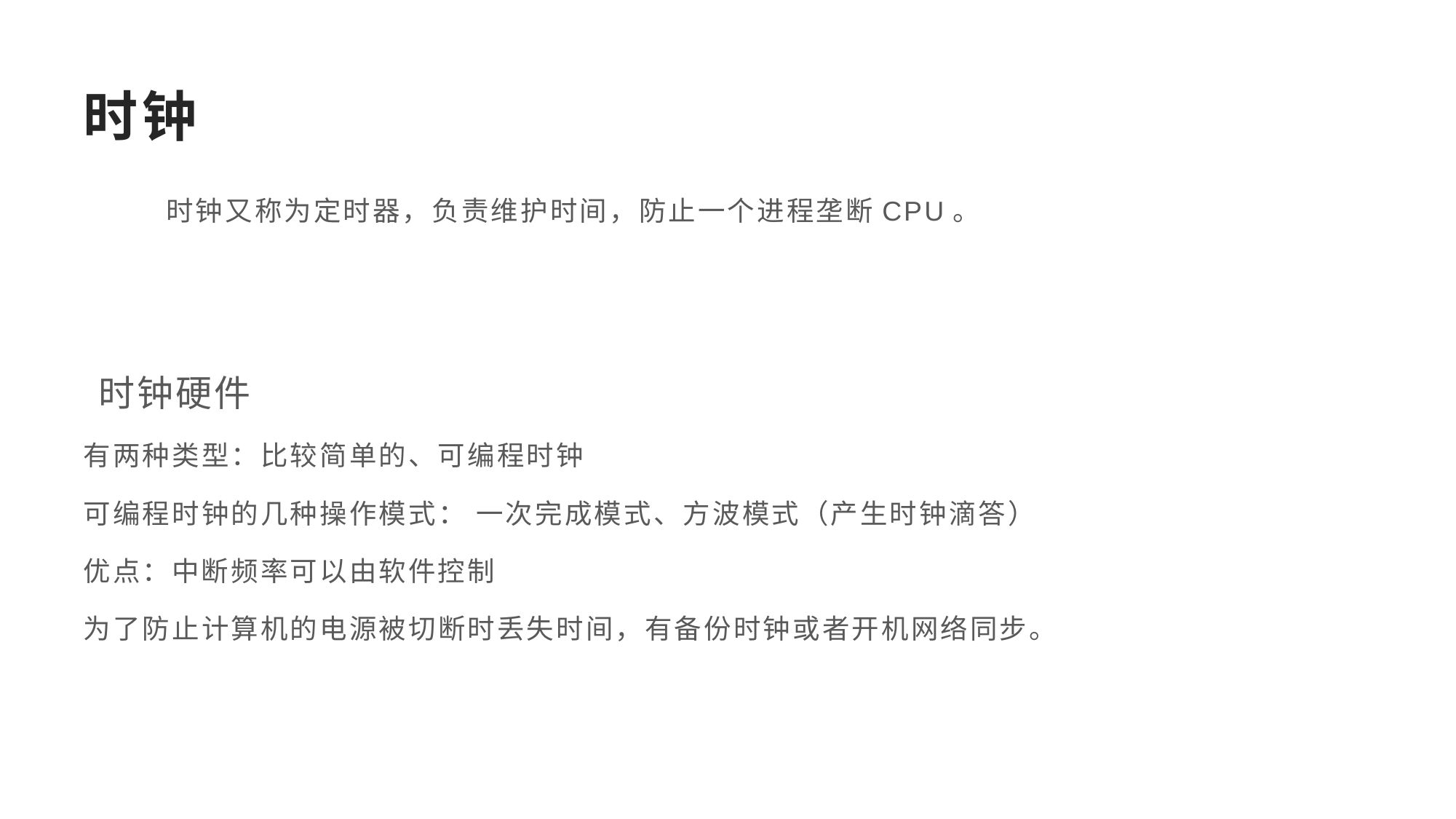

# 时钟
         时钟又称为定时器，负责维护时间，防止一个进程垄断CPU。

 时钟硬件
有两种类型：比较简单的、可编程时钟
可编程时钟的几种操作模式： 一次完成模式、方波模式（产生时钟滴答）
优点：中断频率可以由软件控制
为了防止计算机的电源被切断时丢失时间，有备份时钟或者开机网络同步。